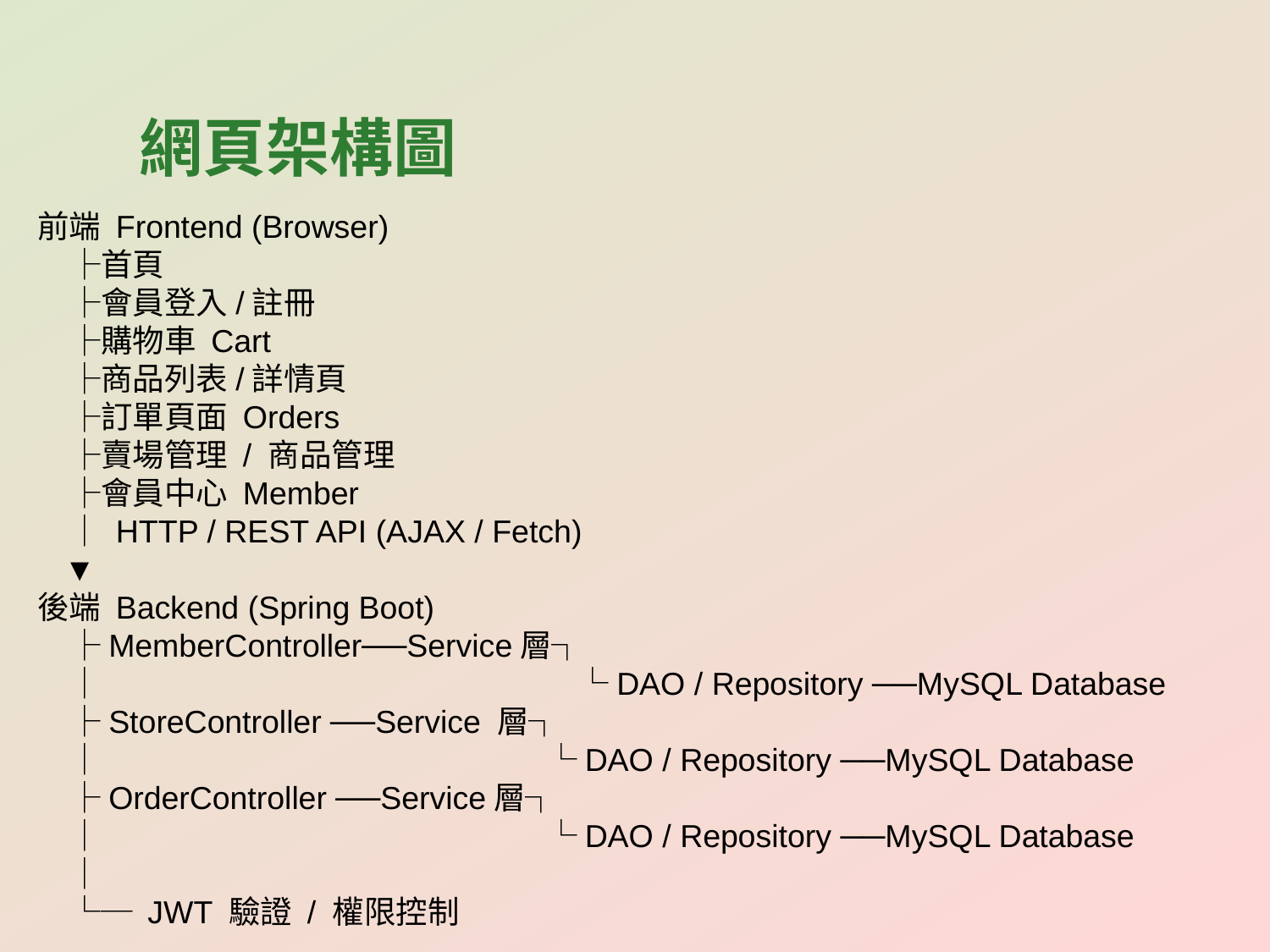

網頁架構圖
前端 Frontend (Browser)
　├首頁
　├會員登入/註冊
　├購物車 Cart
　├商品列表/詳情頁
　├訂單頁面 Orders
　├賣場管理 / 商品管理
　├會員中心 Member
　│ HTTP / REST API (AJAX / Fetch)
   ▼
後端 Backend (Spring Boot)
　├MemberController──Service層┐
　│　　　　　　　　　　　　　　　└DAO / Repository ──MySQL Database
　├StoreController ──Service 層┐
　│　　　　　　　　　　　　　　└DAO / Repository ──MySQL Database
　├OrderController ──Service層┐
　│　　　　　　　　　　　　　　└DAO / Repository ──MySQL Database
　│
　└─ JWT 驗證 / 權限控制